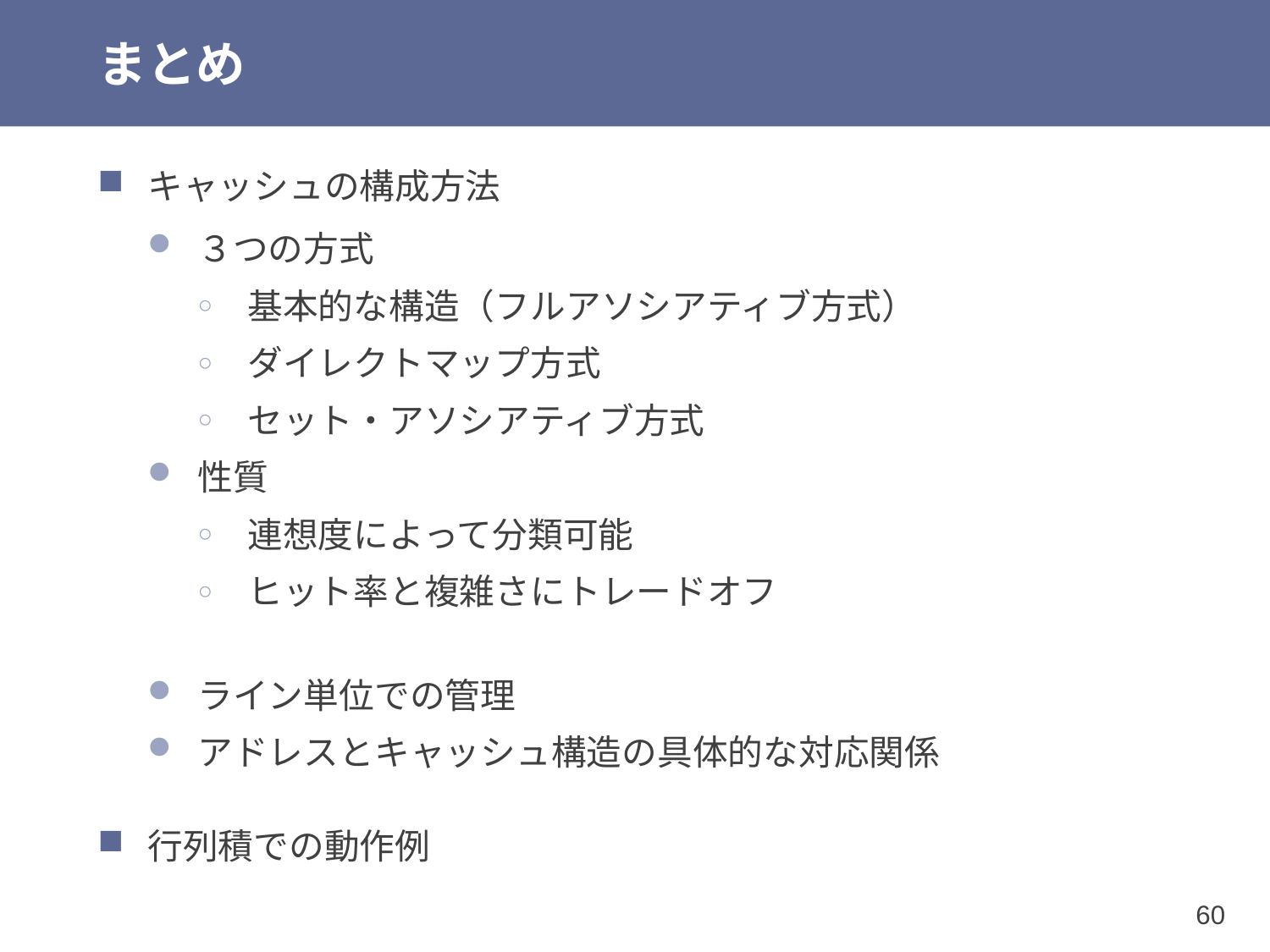

# まとめ
キャッシュの構成方法
３つの方式
基本的な構造（フルアソシアティブ方式）
ダイレクトマップ方式
セット・アソシアティブ方式
性質
連想度によって分類可能
ヒット率と複雑さにトレードオフ
ライン単位での管理
アドレスとキャッシュ構造の具体的な対応関係
行列積での動作例